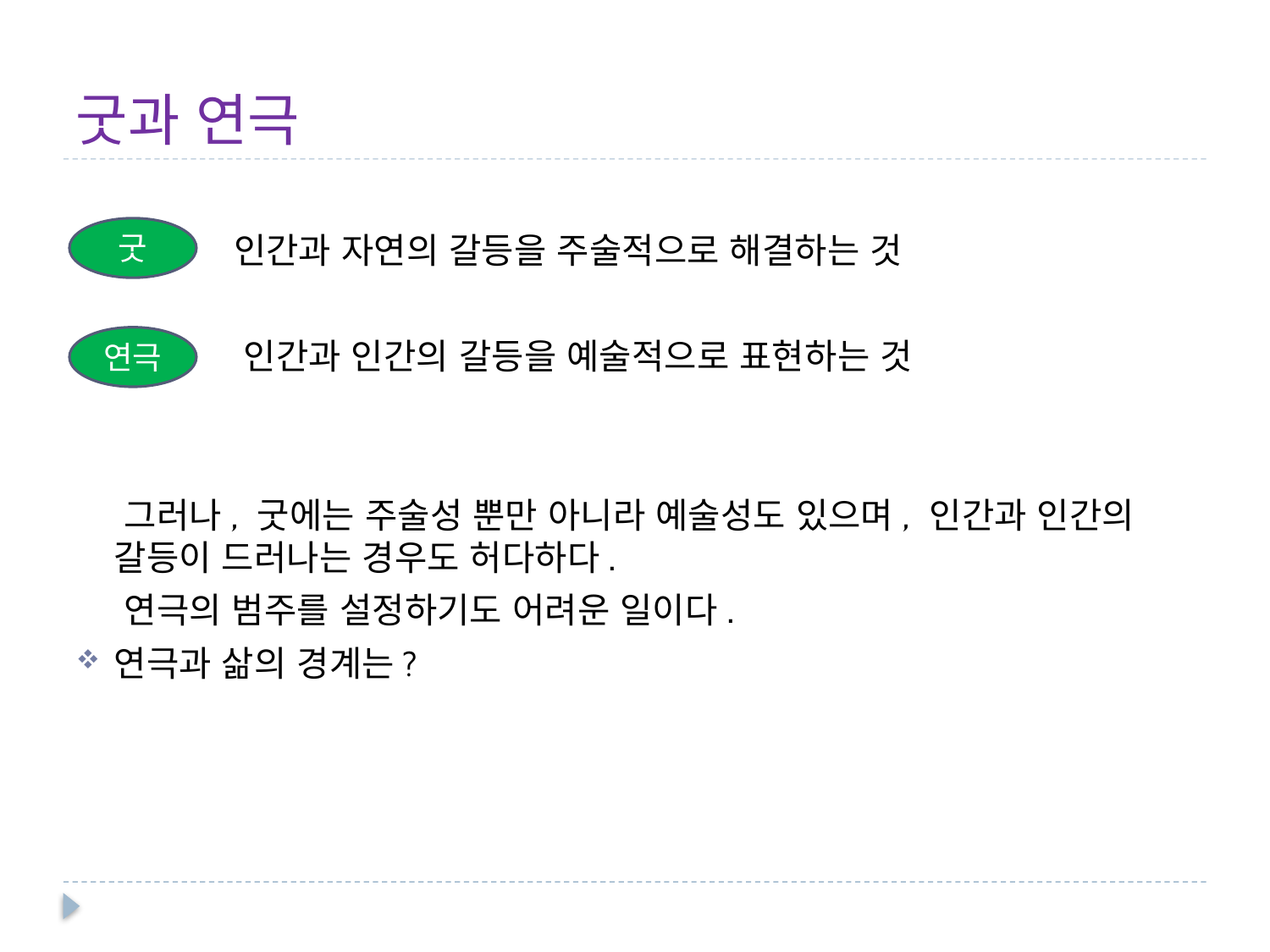

# 굿과 연극

               인간과 자연의 갈등을 주술적으로 해결하는 것

                인간과 인간의 갈등을 예술적으로 표현하는 것

    그러나, 굿에는 주술성 뿐만 아니라 예술성도 있으며, 인간과 인간의 갈등이 드러나는 경우도 허다하다.
    연극의 범주를 설정하기도 어려운 일이다.
연극과 삶의 경계는?
굿
연극